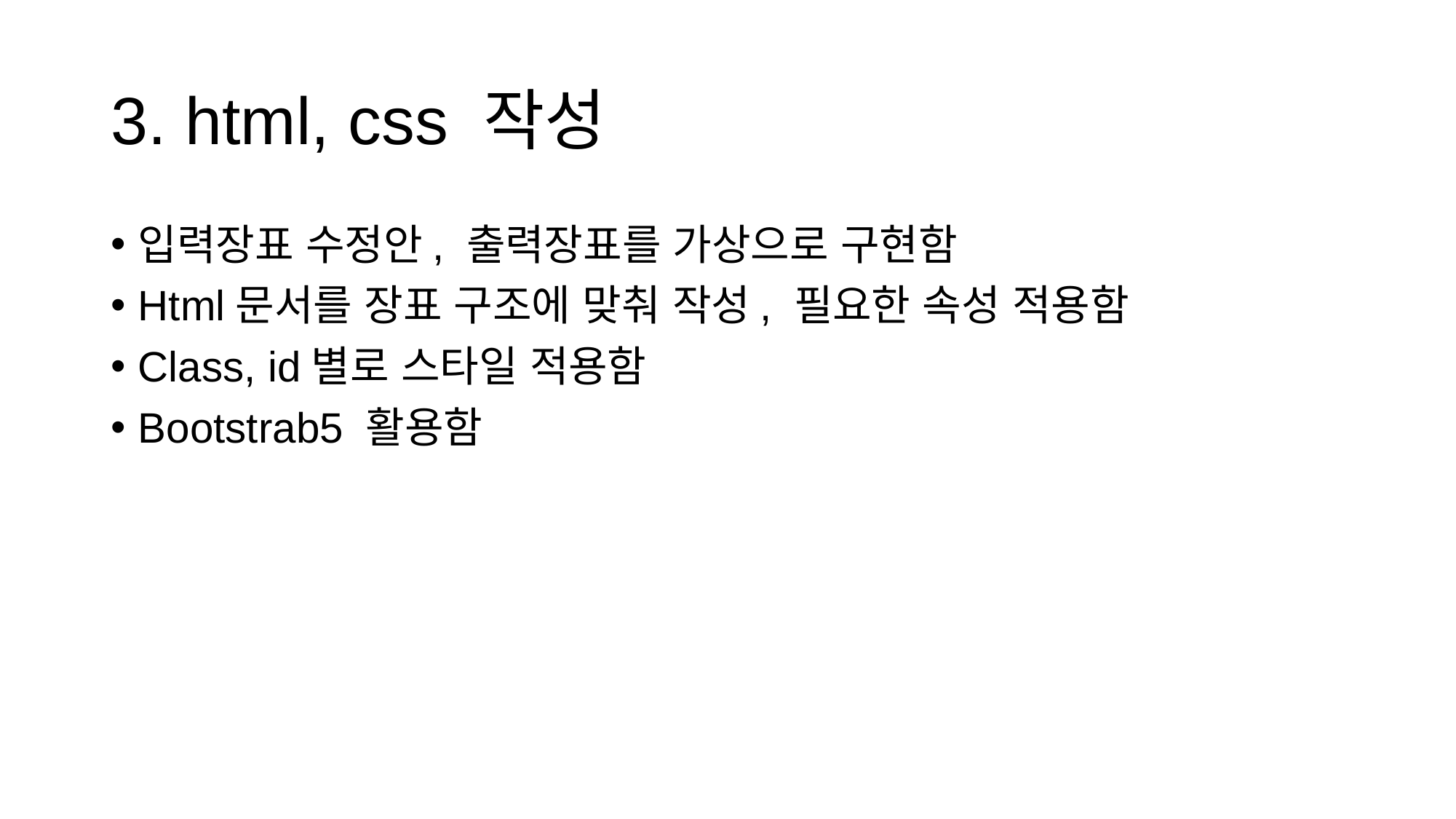

# 3. html, css 작성
입력장표 수정안, 출력장표를 가상으로 구현함
Html문서를 장표 구조에 맞춰 작성, 필요한 속성 적용함
Class, id별로 스타일 적용함
Bootstrab5 활용함